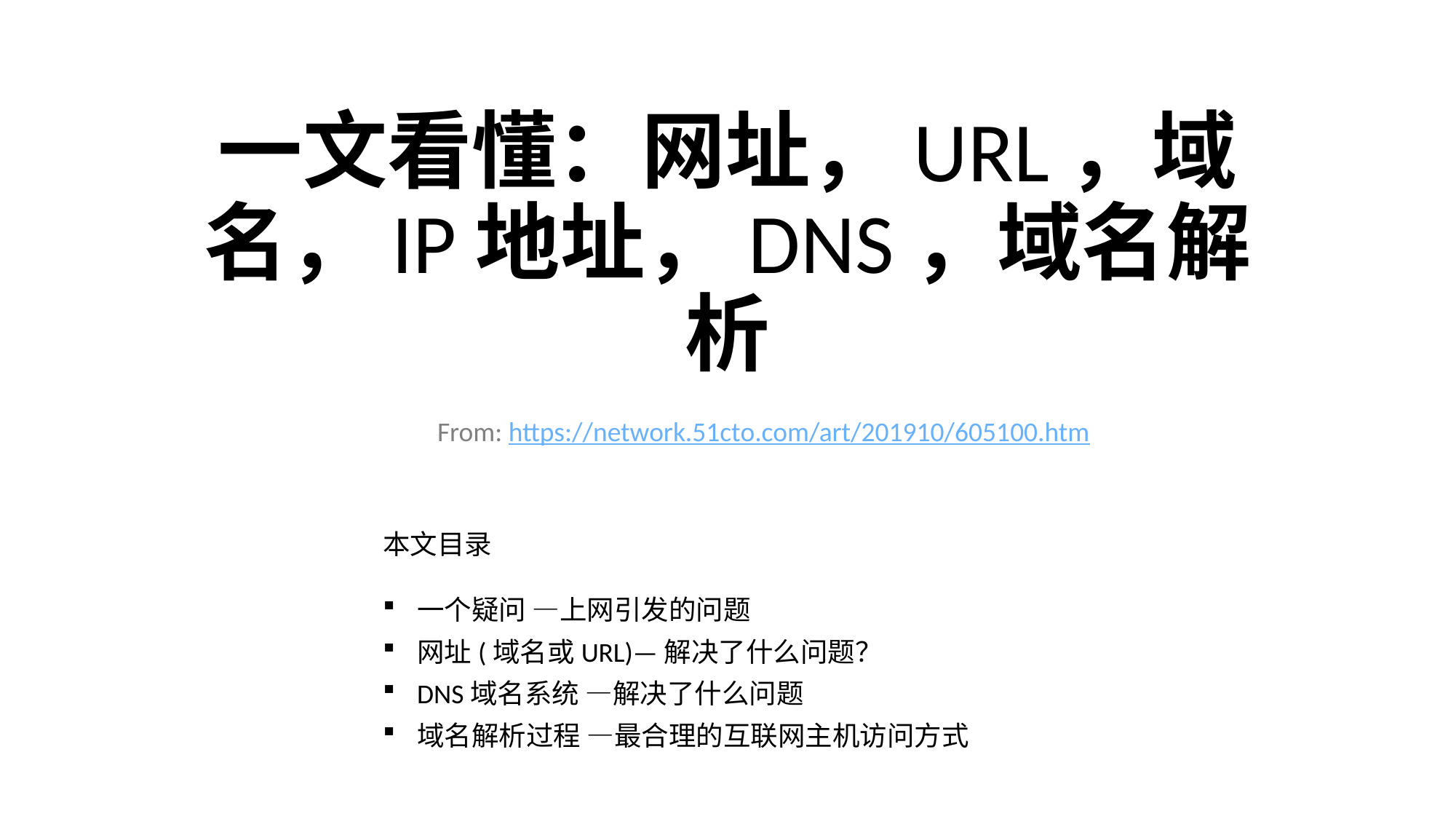

# 一文看懂：网址，URL，域名，IP地址，DNS，域名解析
From: https://network.51cto.com/art/201910/605100.htm
本文目录

一个疑问 —上网引发的问题
网址(域名或URL)—解决了什么问题？
DNS域名系统 —解决了什么问题
域名解析过程 —最合理的互联网主机访问方式